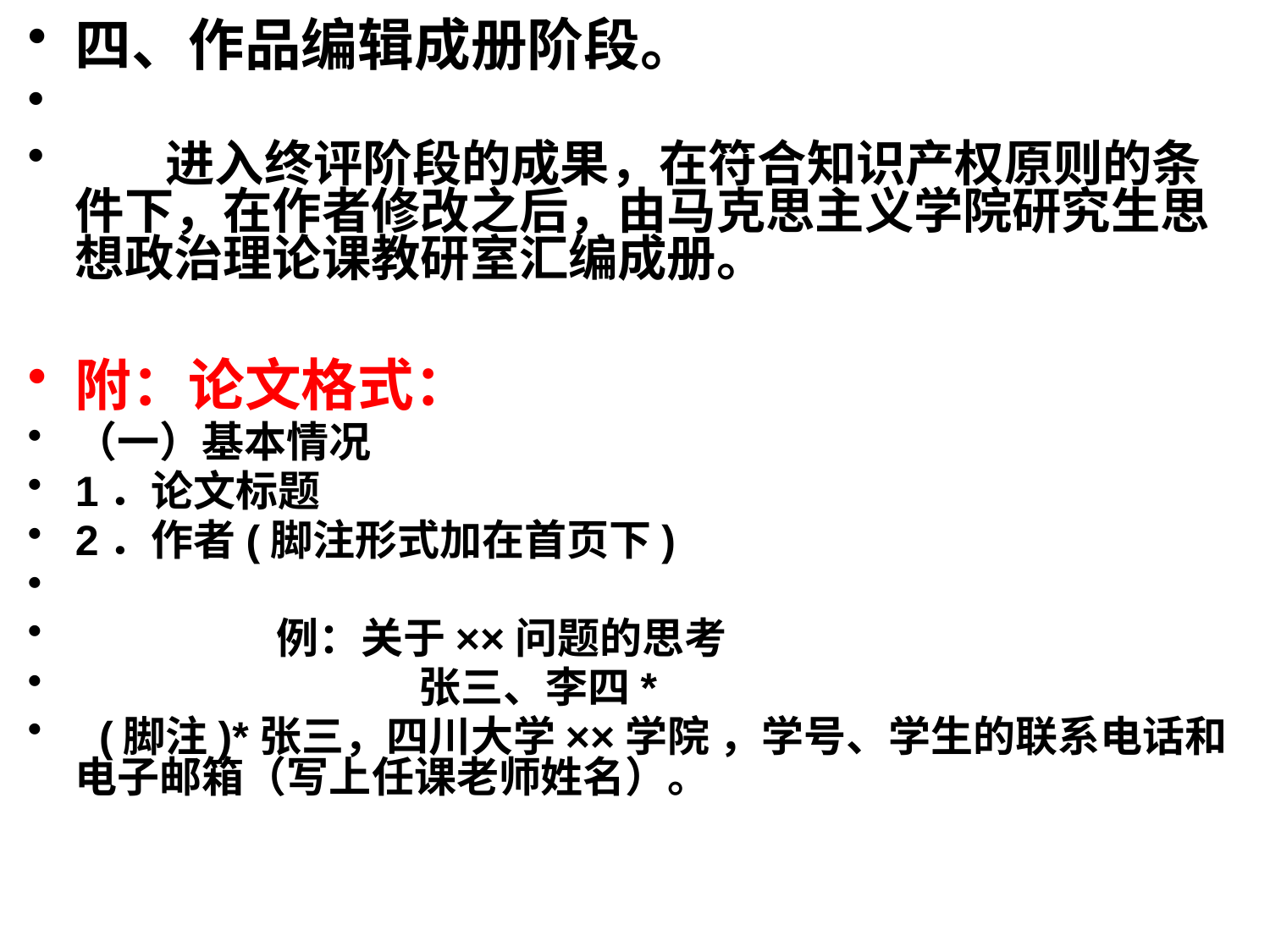

四、作品编辑成册阶段。

       进入终评阶段的成果，在符合知识产权原则的条件下，在作者修改之后，由马克思主义学院研究生思想政治理论课教研室汇编成册。

附：论文格式：
（一）基本情况
1．论文标题
2．作者(脚注形式加在首页下)

                    例：关于××问题的思考
                                   张三、李四*
  (脚注)*张三，四川大学××学院 ，学号、学生的联系电话和电子邮箱（写上任课老师姓名）。